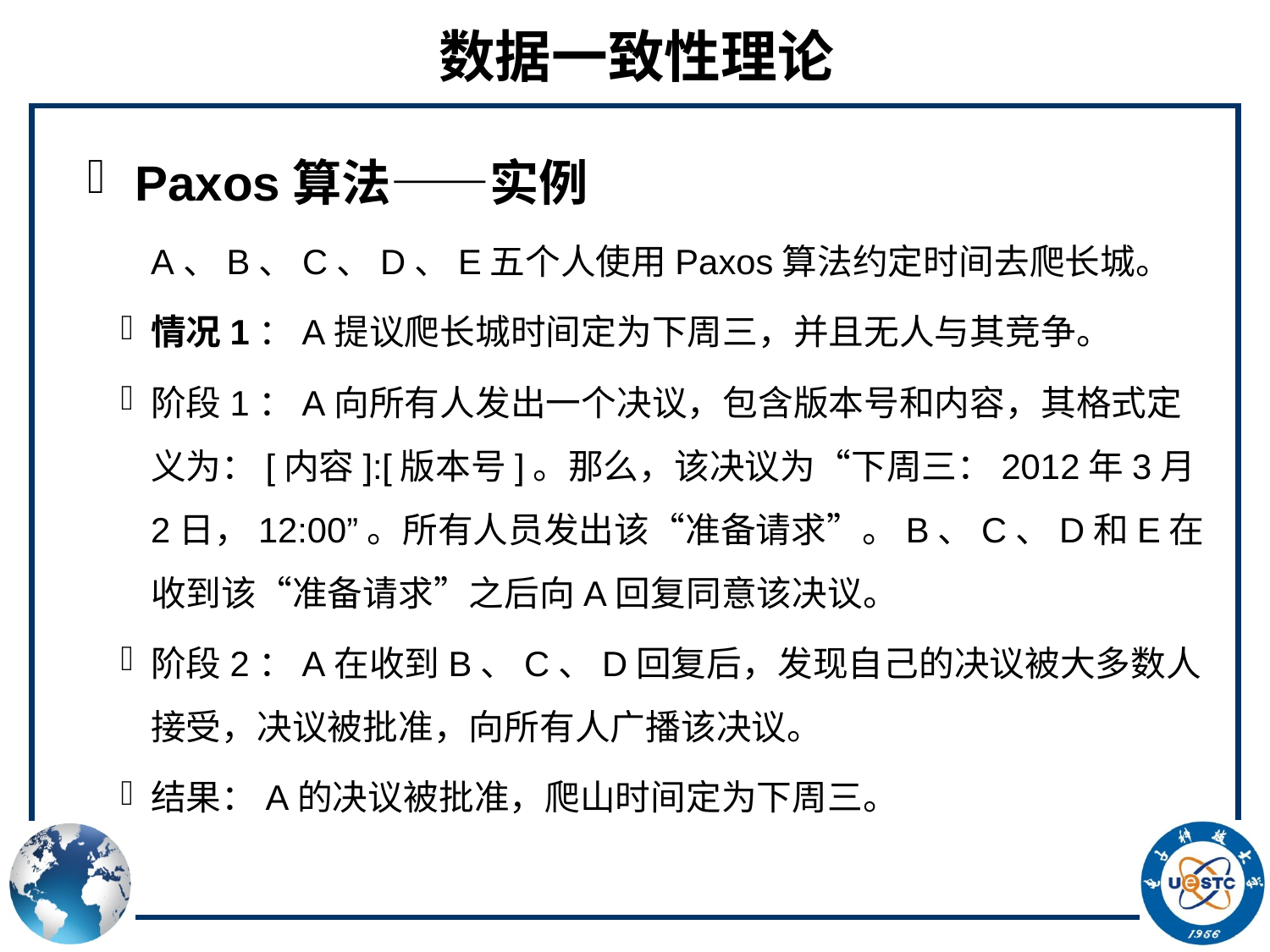

# 数据一致性理论
Paxos算法——实例
A、B、C、D、E五个人使用Paxos算法约定时间去爬长城。
情况1：A提议爬长城时间定为下周三，并且无人与其竞争。
阶段1：A向所有人发出一个决议，包含版本号和内容，其格式定义为：[内容]:[版本号]。那么，该决议为“下周三：2012年3月2日，12:00”。所有人员发出该“准备请求”。B、C、D和E在收到该“准备请求”之后向A回复同意该决议。
阶段2：A在收到B、C、D回复后，发现自己的决议被大多数人接受，决议被批准，向所有人广播该决议。
结果：A的决议被批准，爬山时间定为下周三。